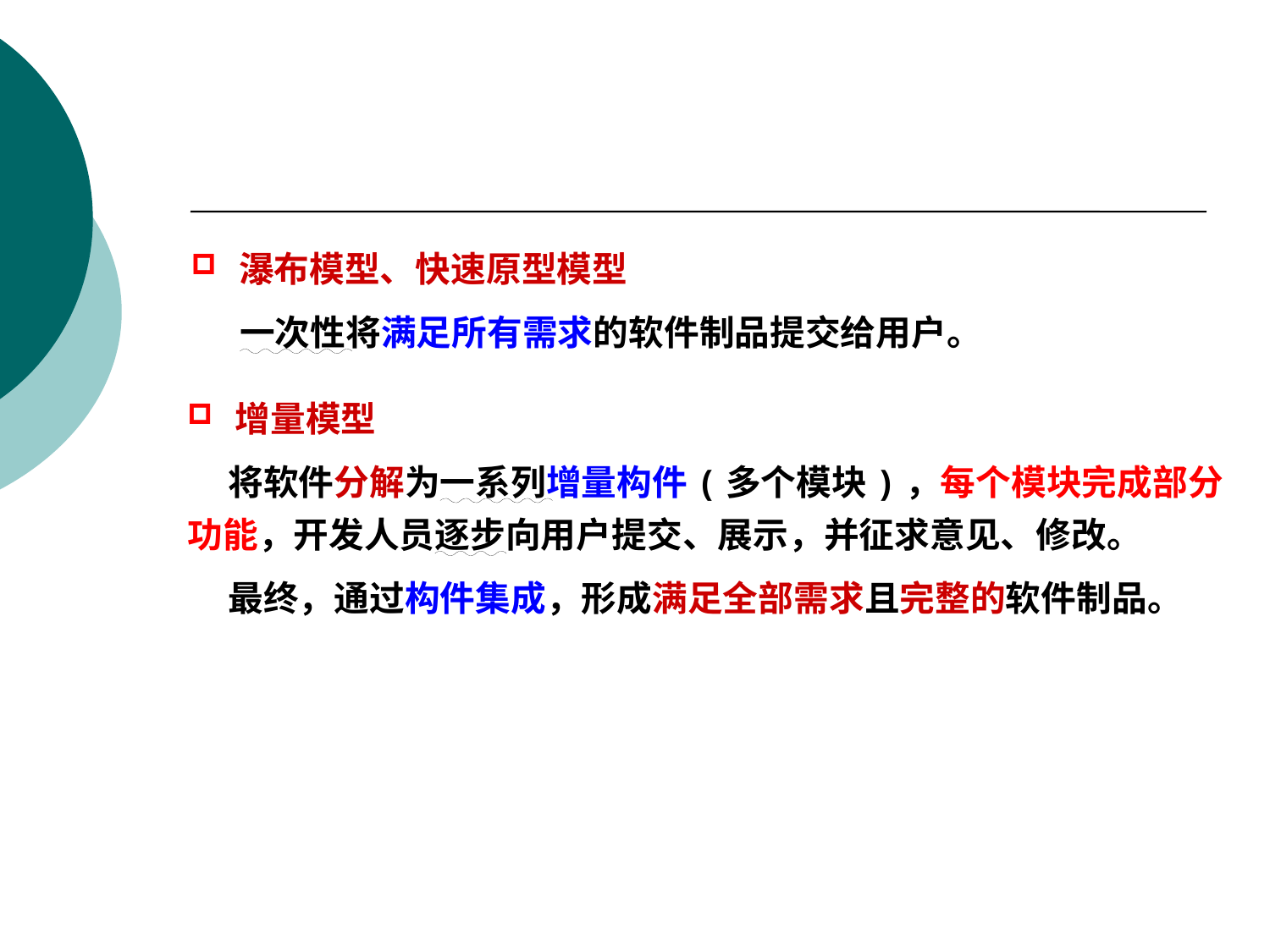

瀑布模型、快速原型模型
     一次性将满足所有需求的软件制品提交给用户。
增量模型
    将软件分解为一系列增量构件(多个模块)，每个模块完成部分功能，开发人员逐步向用户提交、展示，并征求意见、修改。
    最终，通过构件集成，形成满足全部需求且完整的软件制品。